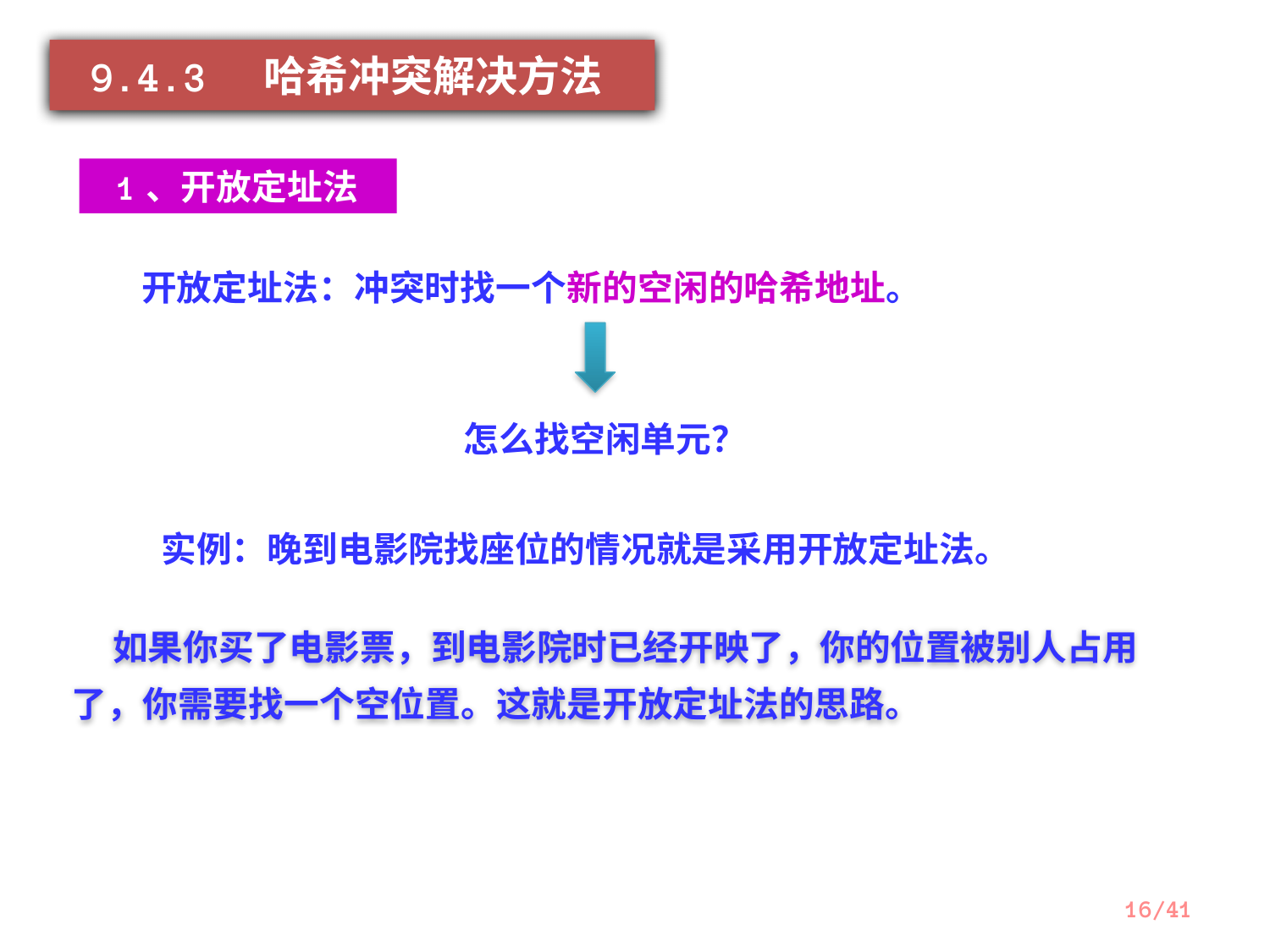

9.4.3  哈希冲突解决方法
1、开放定址法
开放定址法：冲突时找一个新的空闲的哈希地址。

怎么找空闲单元？
实例：晚到电影院找座位的情况就是采用开放定址法。
    如果你买了电影票，到电影院时已经开映了，你的位置被别人占用了，你需要找一个空位置。这就是开放定址法的思路。
16/41